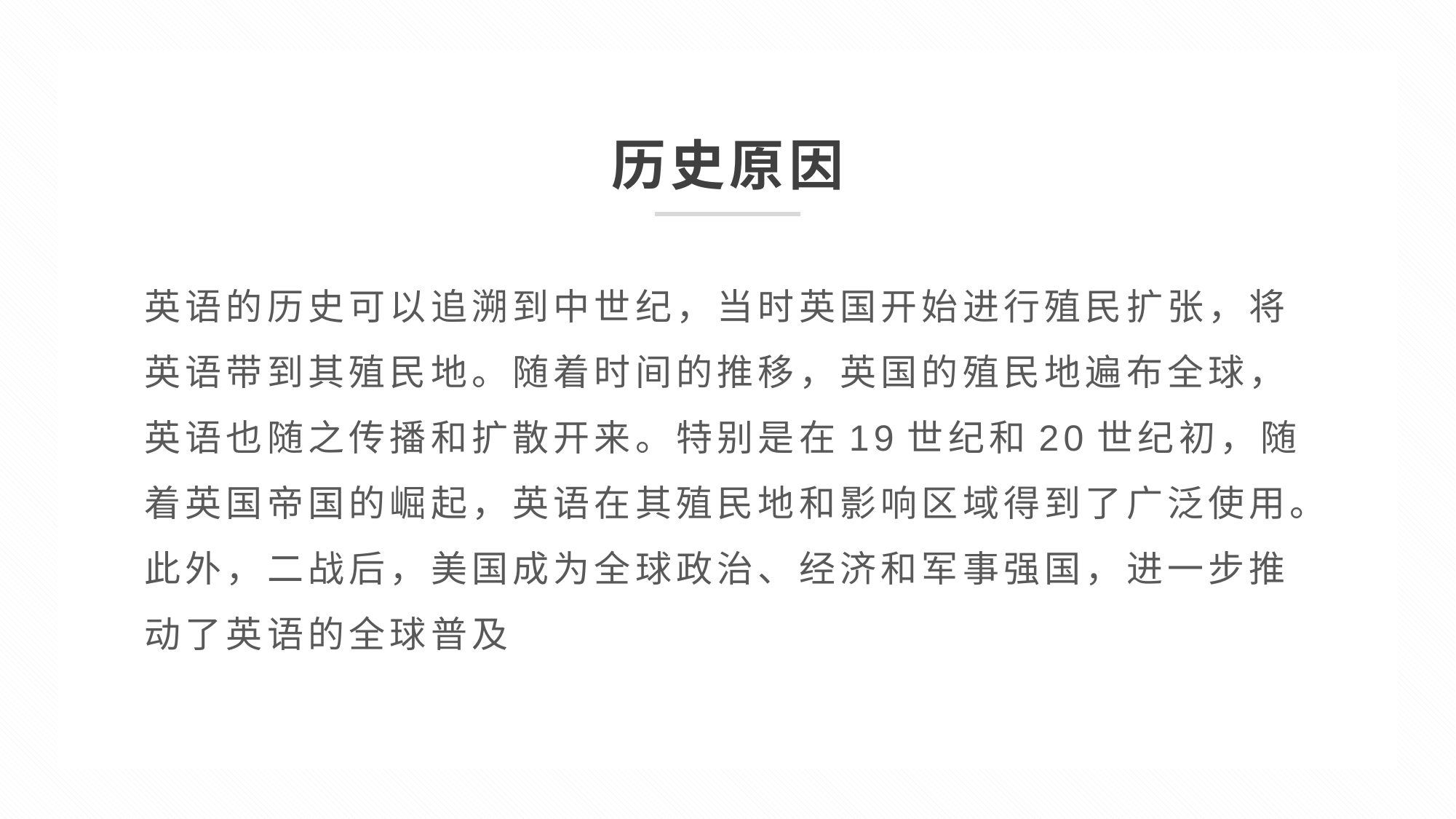

历史原因
英语的历史可以追溯到中世纪，当时英国开始进行殖民扩张，将英语带到其殖民地。随着时间的推移，英国的殖民地遍布全球，英语也随之传播和扩散开来。特别是在19世纪和20世纪初，随着英国帝国的崛起，英语在其殖民地和影响区域得到了广泛使用。此外，二战后，美国成为全球政治、经济和军事强国，进一步推动了英语的全球普及